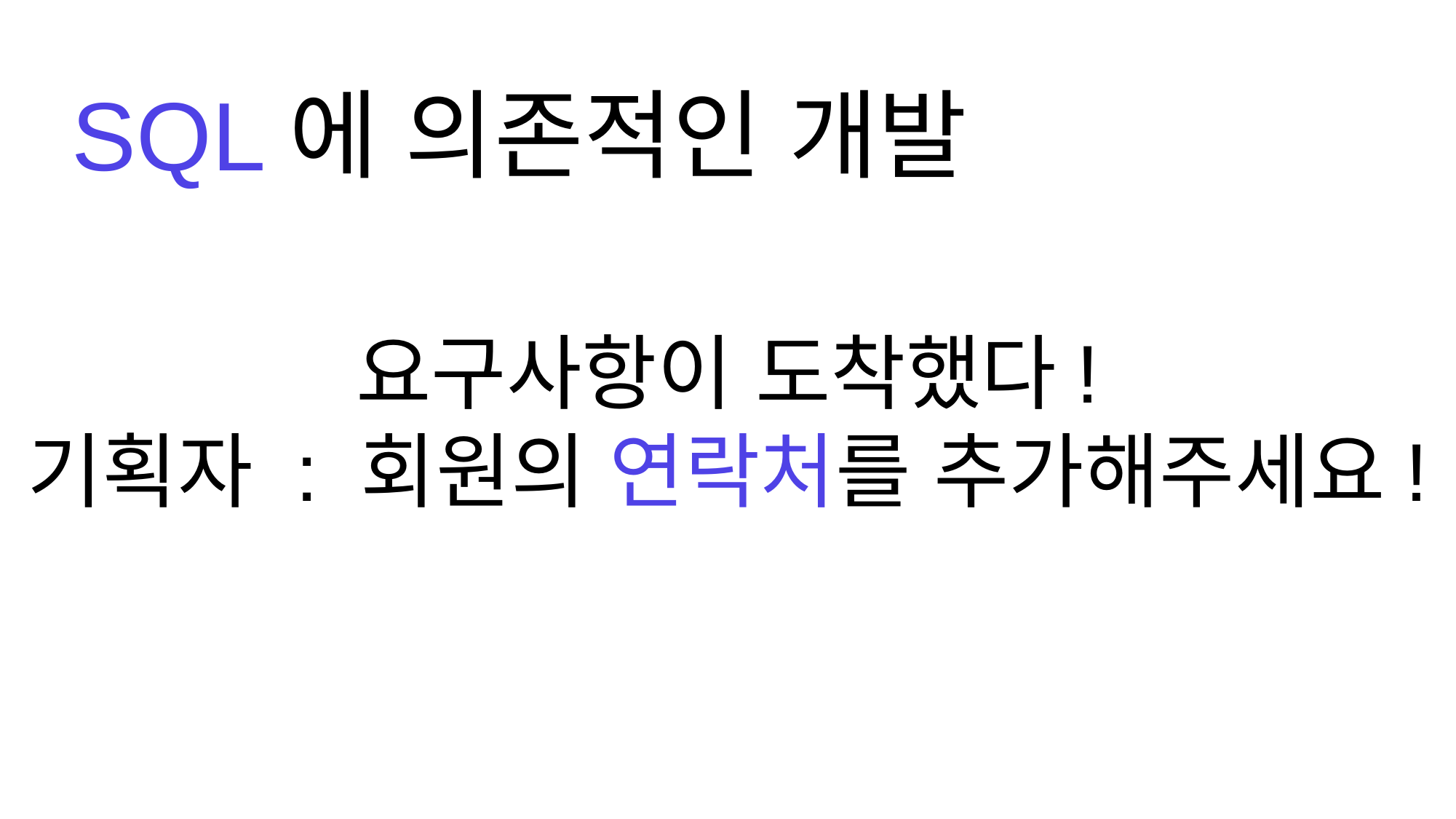

SQL에 의존적인 개발
요구사항이 도착했다!
기획자 : 회원의 연락처를 추가해주세요!